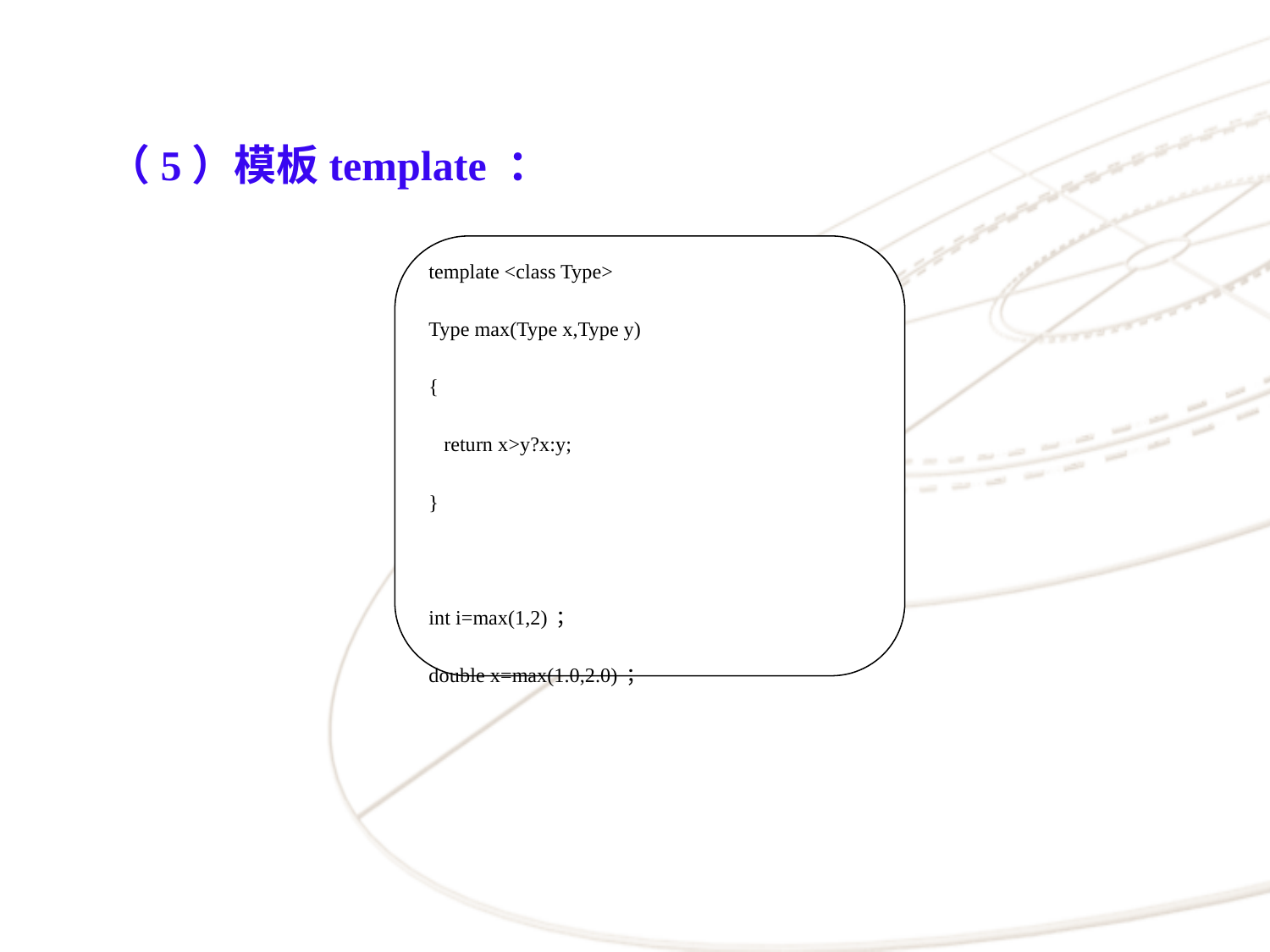

# （5）模板template ：
template <class Type>
Type max(Type x,Type y)
{
   return x>y?x:y;
}

int i=max(1,2)；
double x=max(1.0,2.0)；